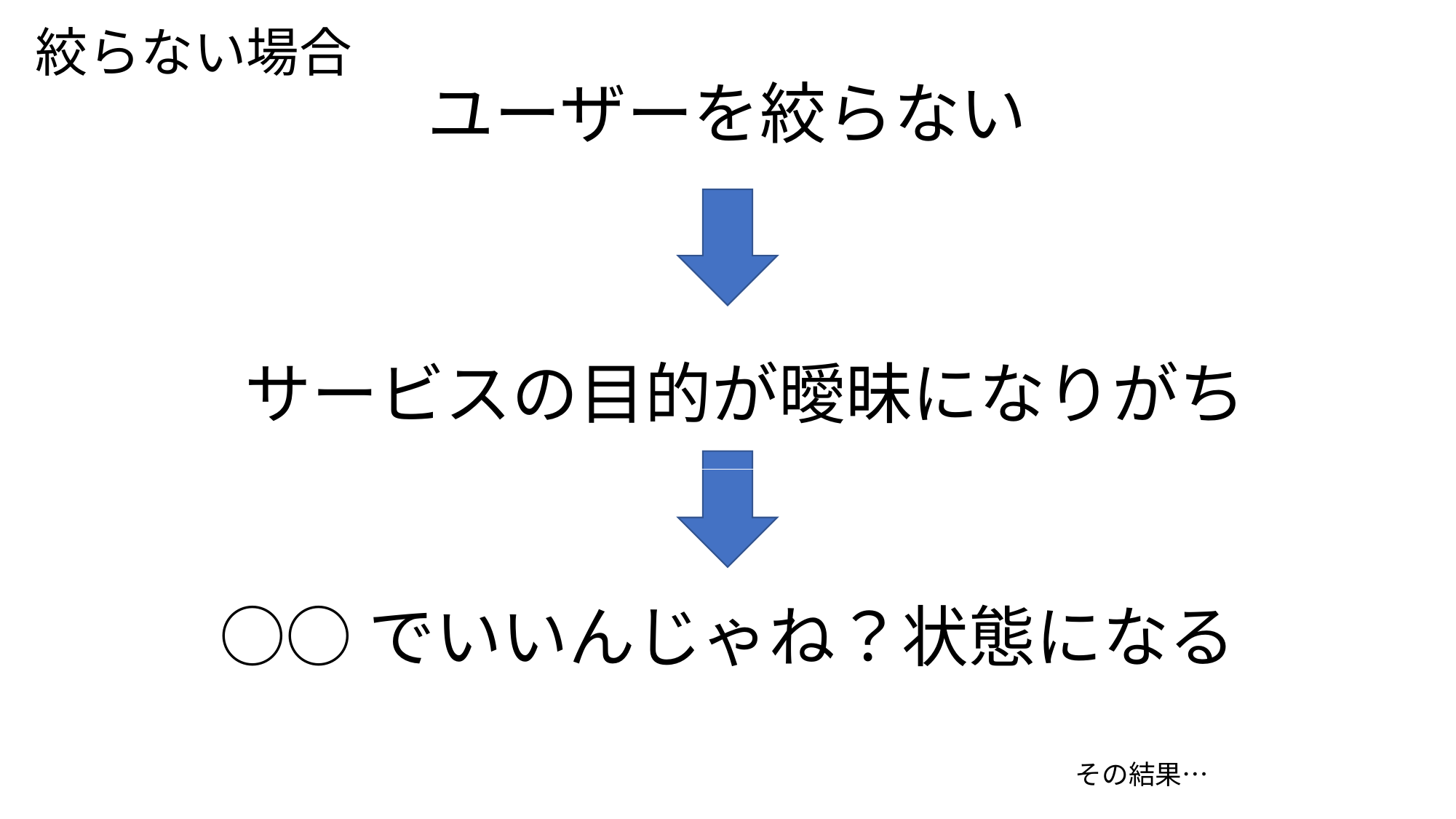

絞らない場合
# ユーザーを絞らない

サービスの目的が曖昧になりがち

○○でいいんじゃね？状態になる
その結果…